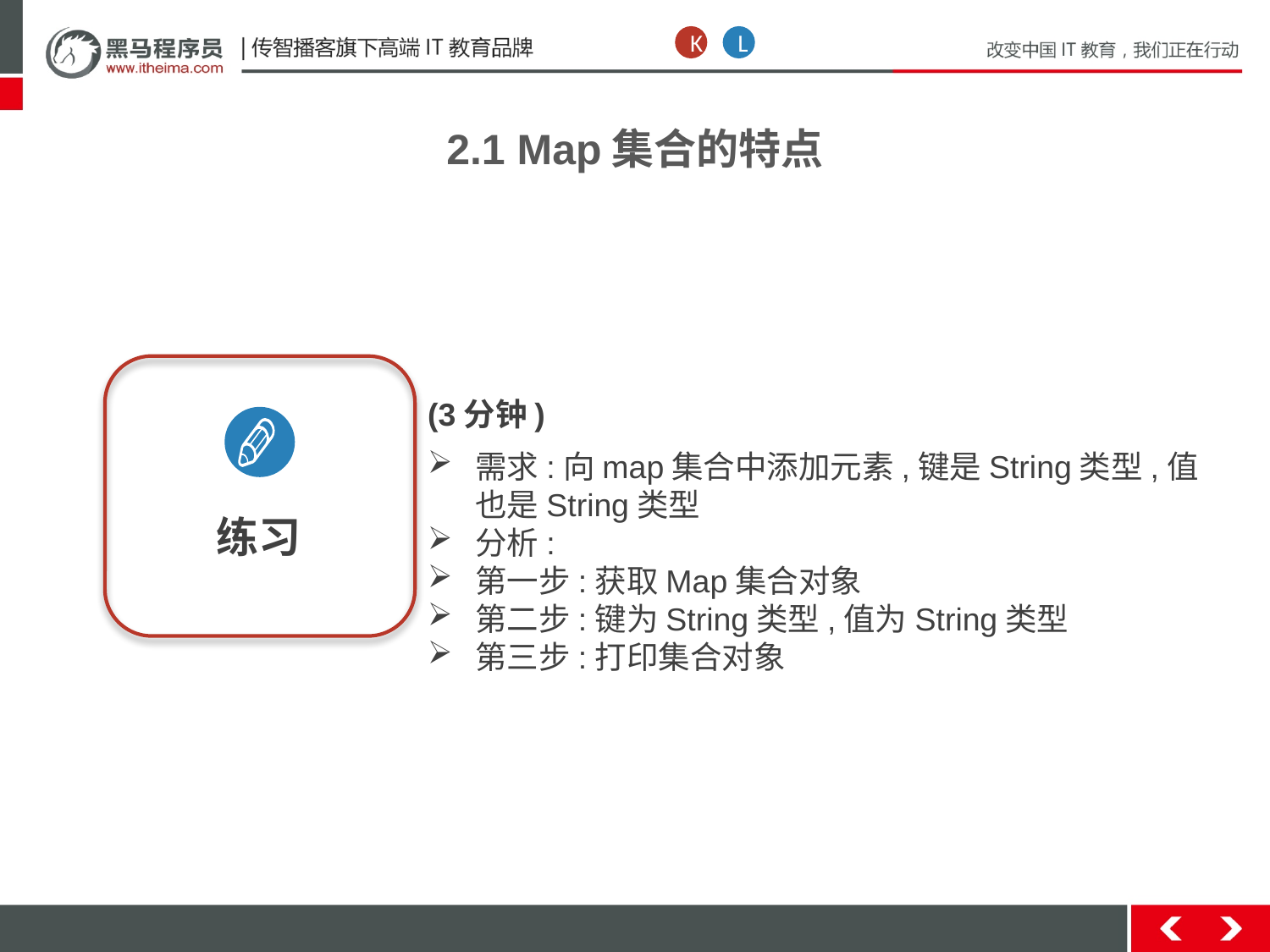

K
L
2.1 Map集合的特点

练习
(3分钟)
需求:向map集合中添加元素,键是String类型,值也是String类型
分析:
第一步:获取Map集合对象
第二步:键为String类型,值为String类型
第三步:打印集合对象